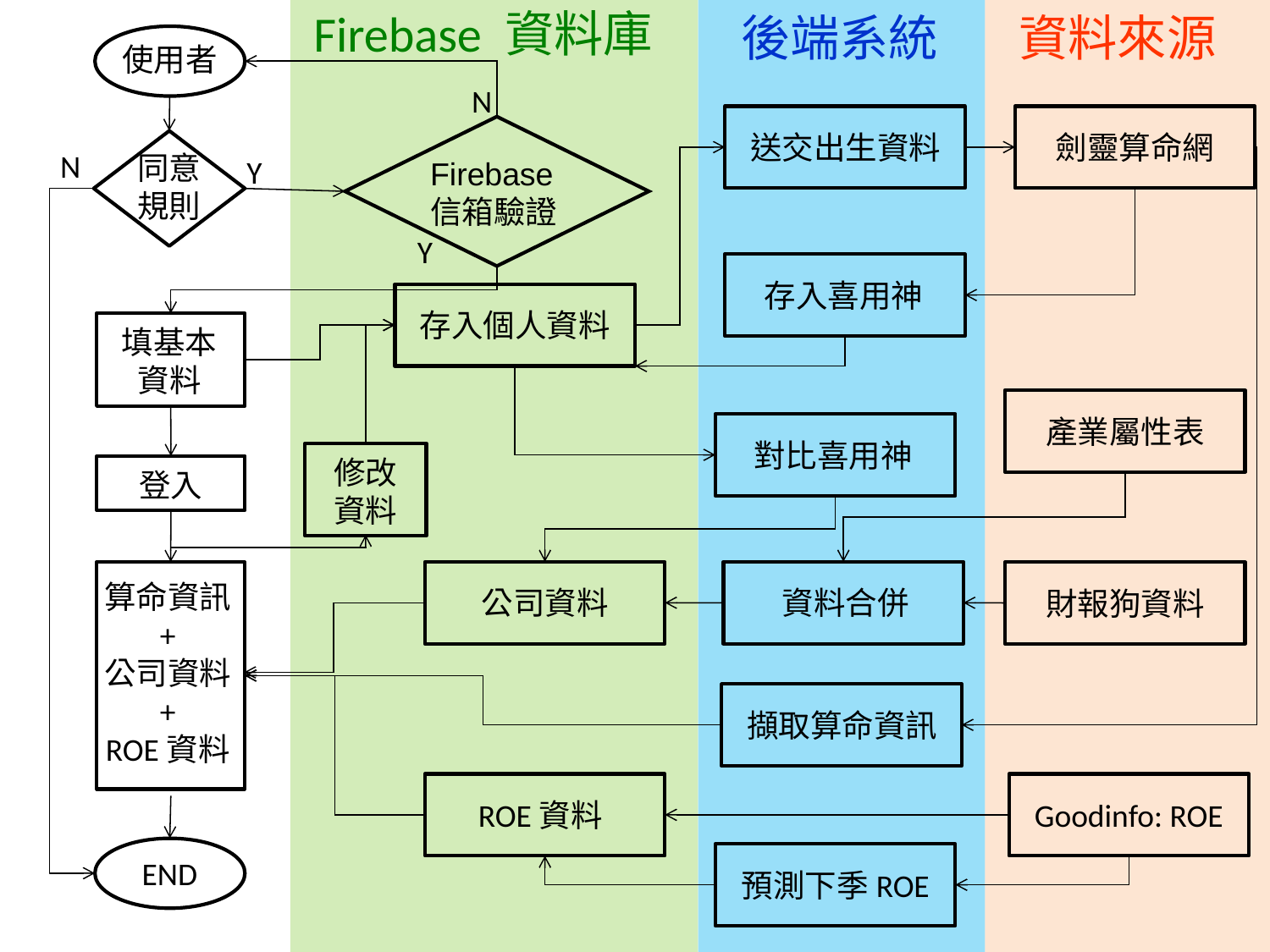

Firebase 資料庫
後端系統
資料來源

使用者
N

劍靈算命網
送交出生資料

N
同意
規則
Y
Firebase
信箱驗證

Y

存入喜用神

存入個人資料

填基本
資料

產業屬性表

對比喜用神

修改
資料

登入

算命資訊
+
公司資料
+
ROE資料
資料合併
公司資料
財報狗資料

擷取算命資訊

Goodinfo: ROE
ROE資料

END
預測下季ROE